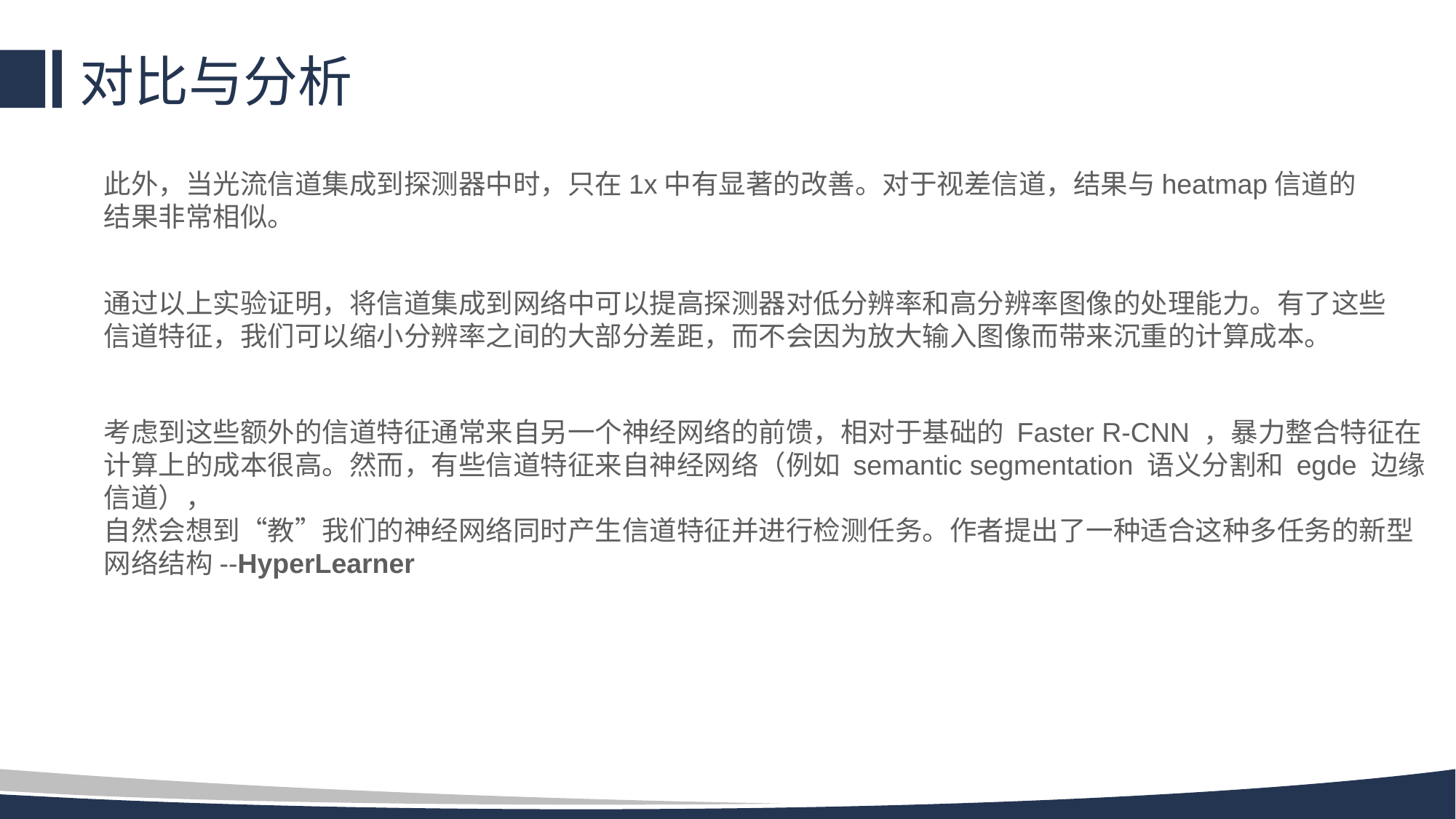

# 对比与分析
此外，当光流信道集成到探测器中时，只在1x中有显著的改善。对于视差信道，结果与heatmap信道的结果非常相似。
通过以上实验证明，将信道集成到网络中可以提高探测器对低分辨率和高分辨率图像的处理能力。有了这些信道特征，我们可以缩小分辨率之间的大部分差距，而不会因为放大输入图像而带来沉重的计算成本。
考虑到这些额外的信道特征通常来自另一个神经网络的前馈，相对于基础的 Faster R-CNN ，暴力整合特征在计算上的成本很高。然而，有些信道特征来自神经网络（例如 semantic segmentation 语义分割和 egde 边缘信道），
自然会想到“教”我们的神经网络同时产生信道特征并进行检测任务。作者提出了一种适合这种多任务的新型网络结构--HyperLearner